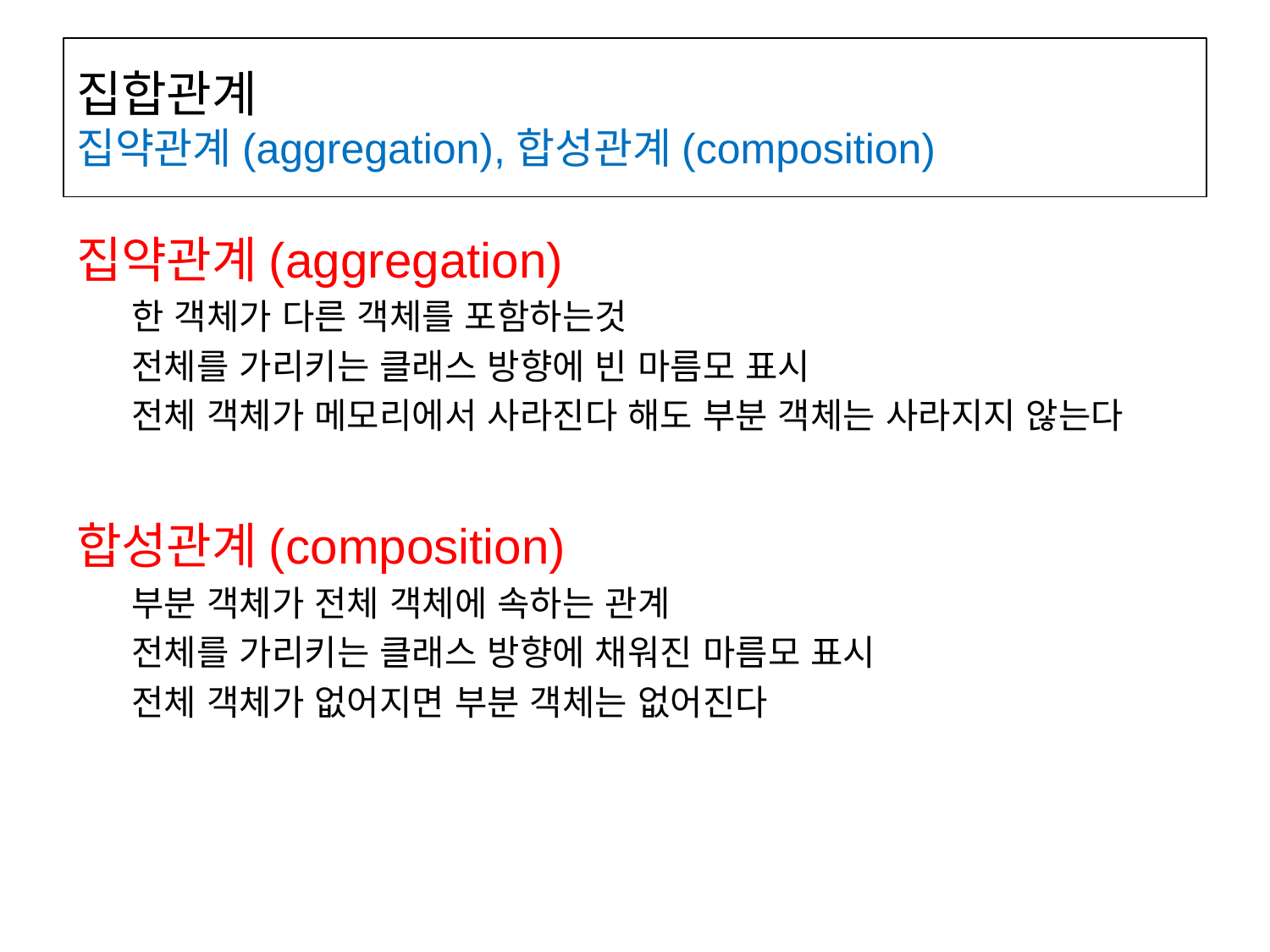

# 집합관계 집약관계(aggregation),합성관계(composition)
집약관계(aggregation)
한 객체가 다른 객체를 포함하는것
전체를 가리키는 클래스 방향에 빈 마름모 표시
전체 객체가 메모리에서 사라진다 해도 부분 객체는 사라지지 않는다

합성관계(composition)
부분 객체가 전체 객체에 속하는 관계
전체를 가리키는 클래스 방향에 채워진 마름모 표시
전체 객체가 없어지면 부분 객체는 없어진다